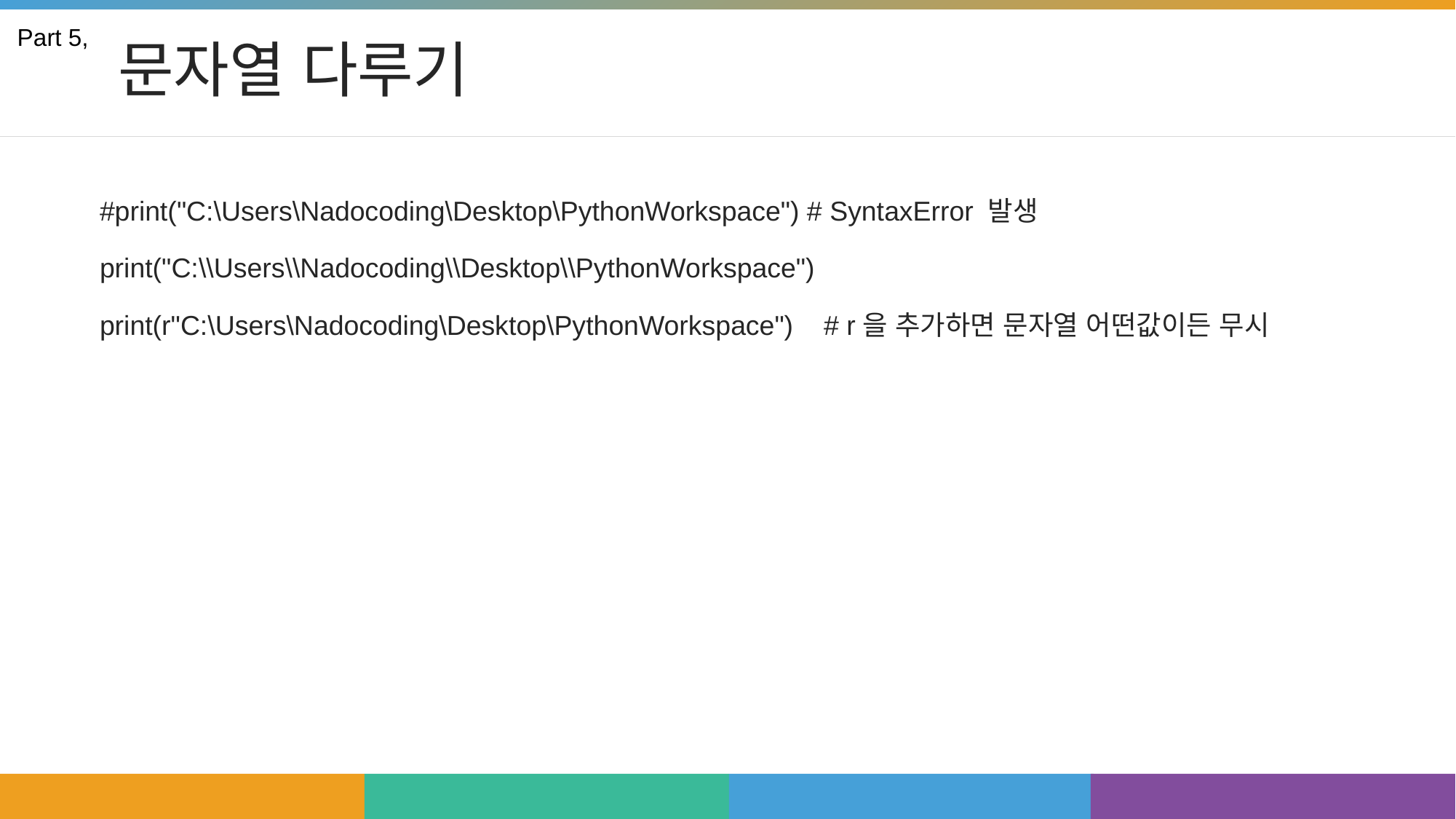

# 문자열 다루기
Part 5,
#print("C:\Users\Nadocoding\Desktop\PythonWorkspace") # SyntaxError 발생
print("C:\\Users\\Nadocoding\\Desktop\\PythonWorkspace")
print(r"C:\Users\Nadocoding\Desktop\PythonWorkspace")    # r을 추가하면 문자열 어떤값이든 무시